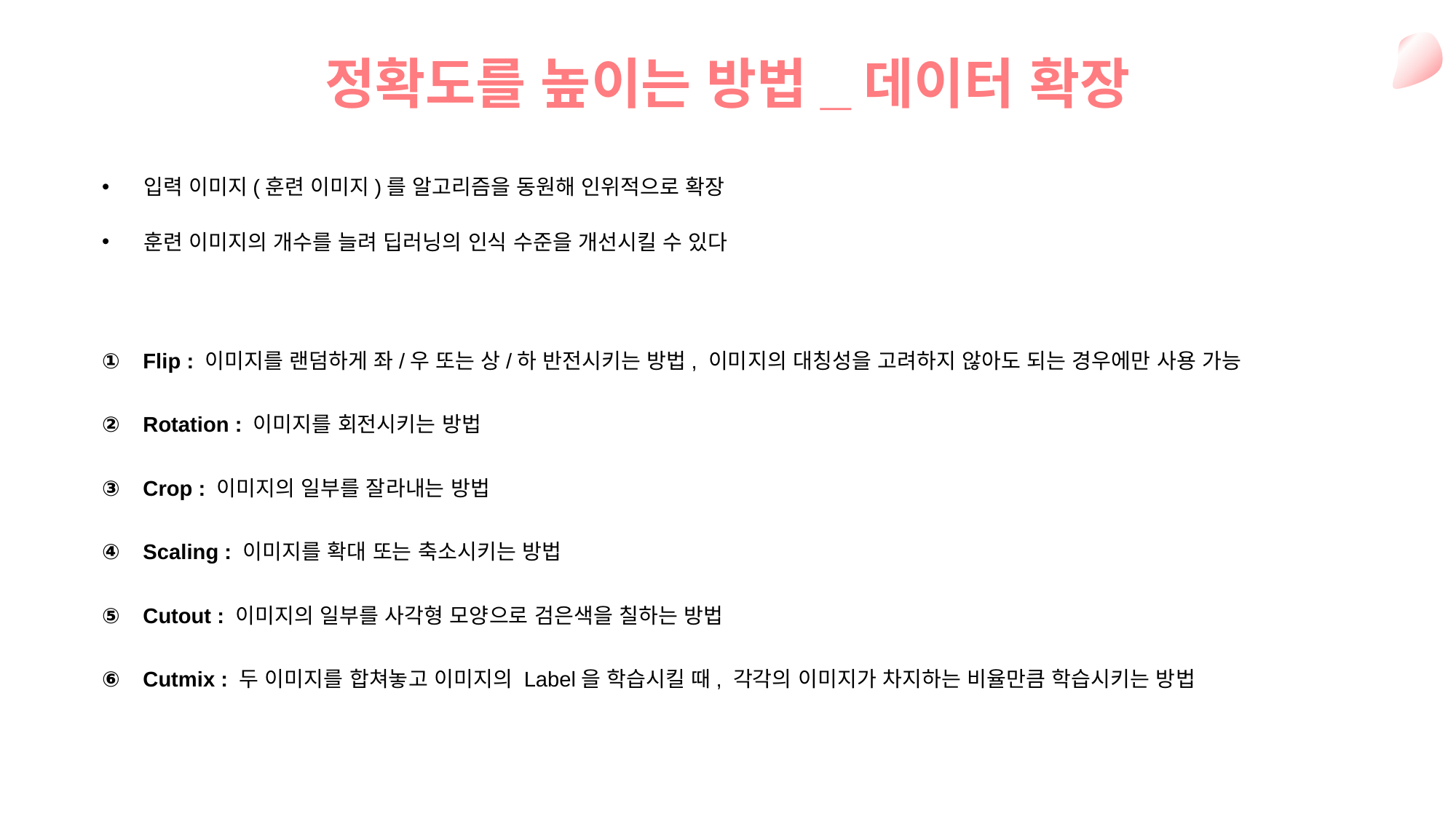

정확도를 높이는 방법_데이터 확장
입력 이미지(훈련 이미지)를 알고리즘을 동원해 인위적으로 확장
훈련 이미지의 개수를 늘려 딥러닝의 인식 수준을 개선시킬 수 있다

Flip : 이미지를 랜덤하게 좌/우 또는 상/하 반전시키는 방법, 이미지의 대칭성을 고려하지 않아도 되는 경우에만 사용 가능
Rotation : 이미지를 회전시키는 방법
Crop : 이미지의 일부를 잘라내는 방법
Scaling : 이미지를 확대 또는 축소시키는 방법
Cutout : 이미지의 일부를 사각형 모양으로 검은색을 칠하는 방법
Cutmix : 두 이미지를 합쳐놓고 이미지의 Label을 학습시킬 때, 각각의 이미지가 차지하는 비율만큼 학습시키는 방법